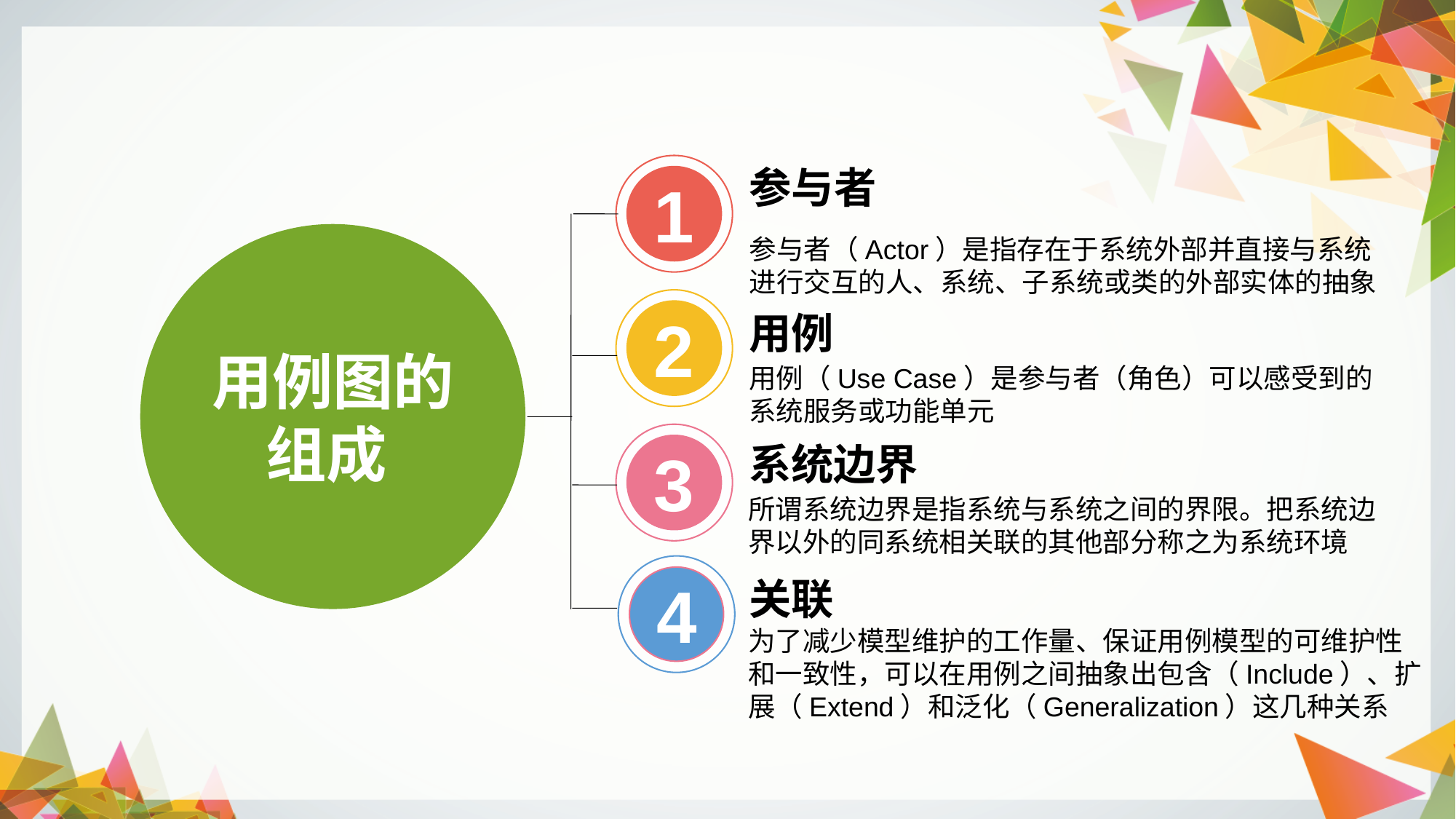

参与者

1

参与者（Actor）是指存在于系统外部并直接与系统进行交互的人、系统、子系统或类的外部实体的抽象

2

用例
用例图的组成

用例（Use Case）是参与者（角色）可以感受到的系统服务或功能单元

3

系统边界

所谓系统边界是指系统与系统之间的界限。把系统边界以外的同系统相关联的其他部分称之为系统环境

4

关联

为了减少模型维护的工作量、保证用例模型的可维护性和一致性，可以在用例之间抽象出包含（Include）、扩展（Extend）和泛化（Generalization）这几种关系